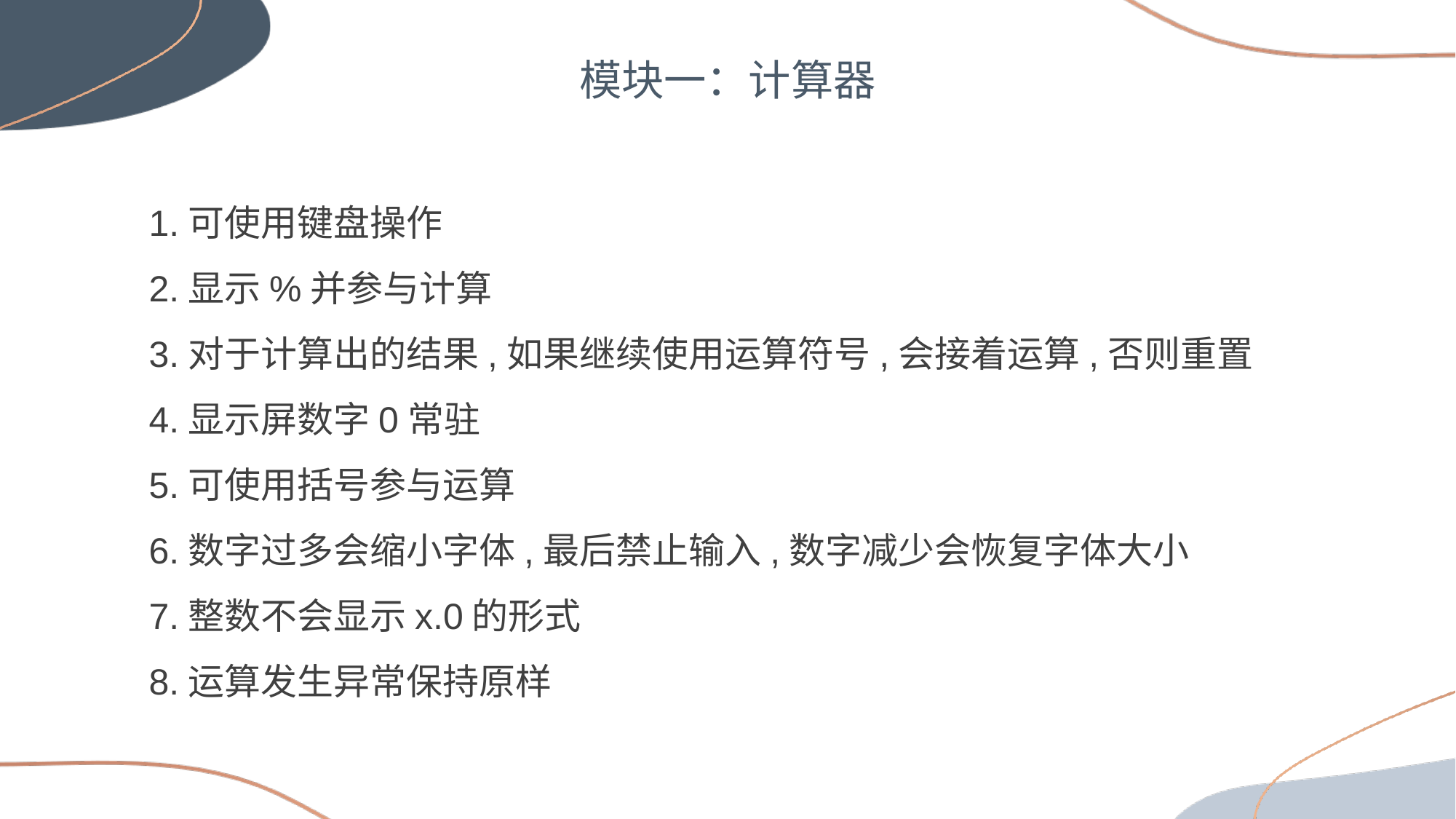

模块一：计算器
1.可使用键盘操作
2.显示%并参与计算
3.对于计算出的结果,如果继续使用运算符号,会接着运算,否则重置
4.显示屏数字0常驻
5.可使用括号参与运算
6.数字过多会缩小字体,最后禁止输入,数字减少会恢复字体大小
7.整数不会显示x.0的形式
8.运算发生异常保持原样